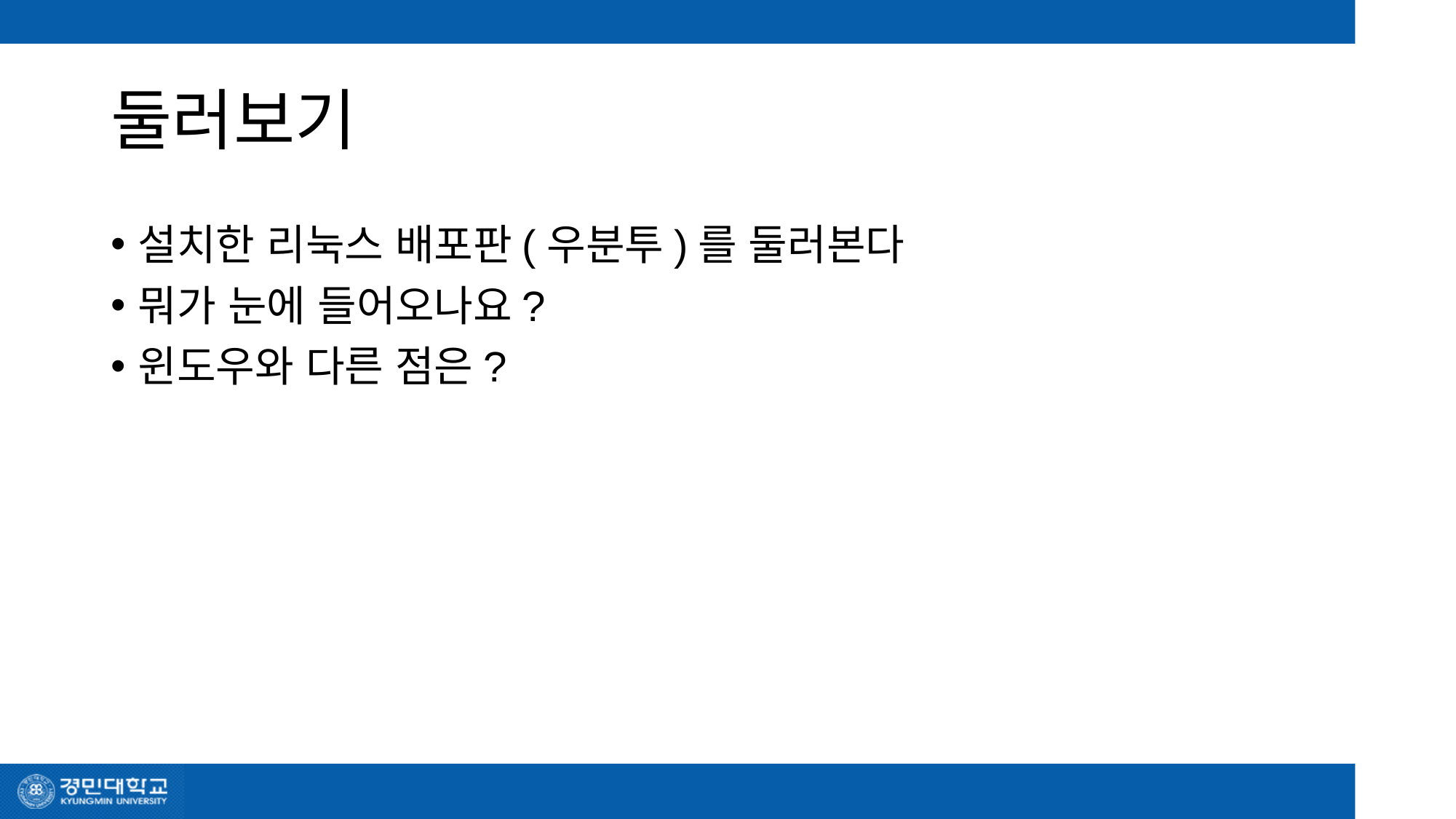

# 둘러보기
설치한 리눅스 배포판(우분투)를 둘러본다
뭐가 눈에 들어오나요?
윈도우와 다른 점은?